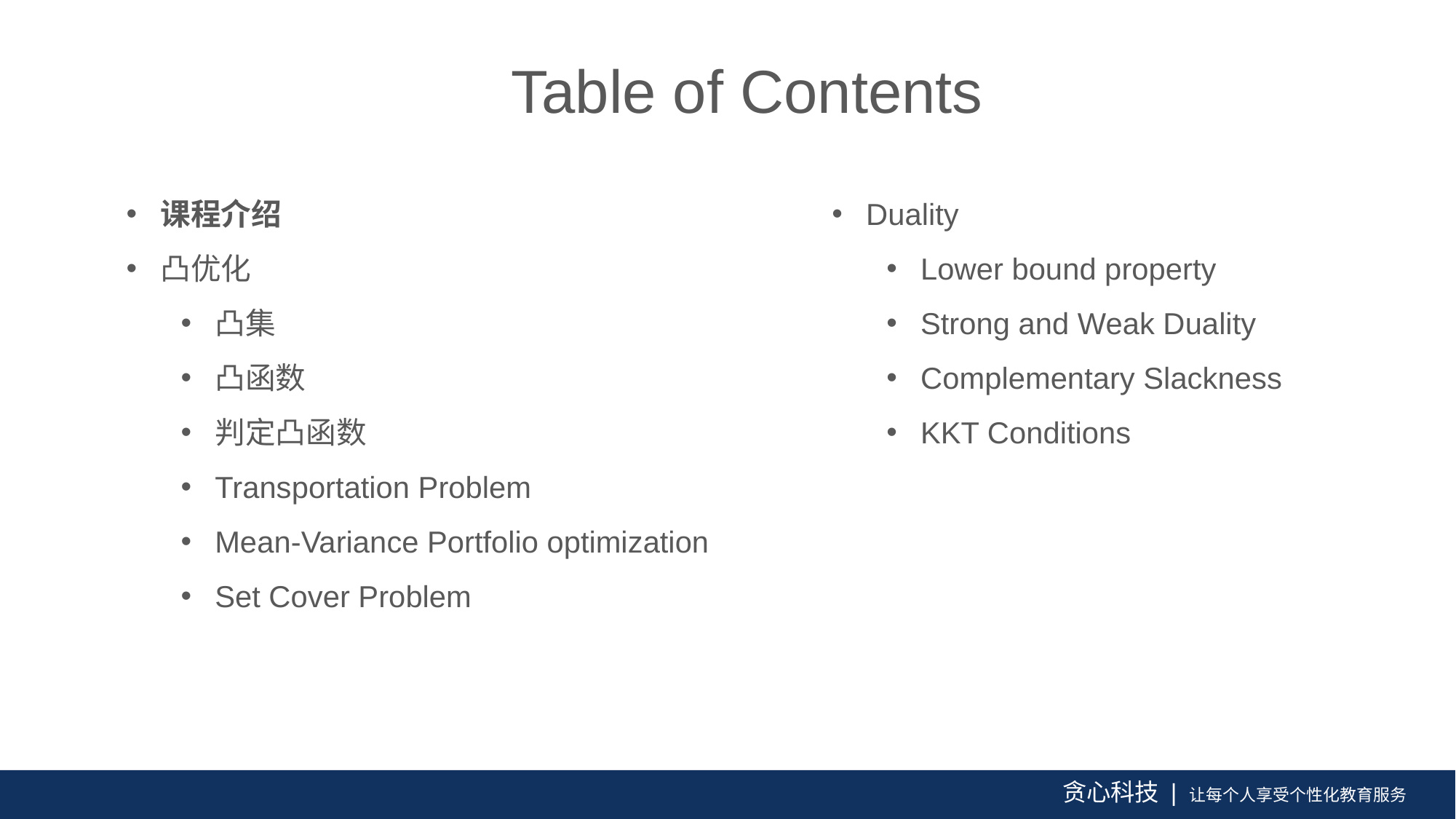

Table of Contents
课程介绍
凸优化
凸集
凸函数
判定凸函数
Transportation Problem
Mean-Variance Portfolio optimization
Set Cover Problem

Duality
Lower bound property
Strong and Weak Duality
Complementary Slackness
KKT Conditions